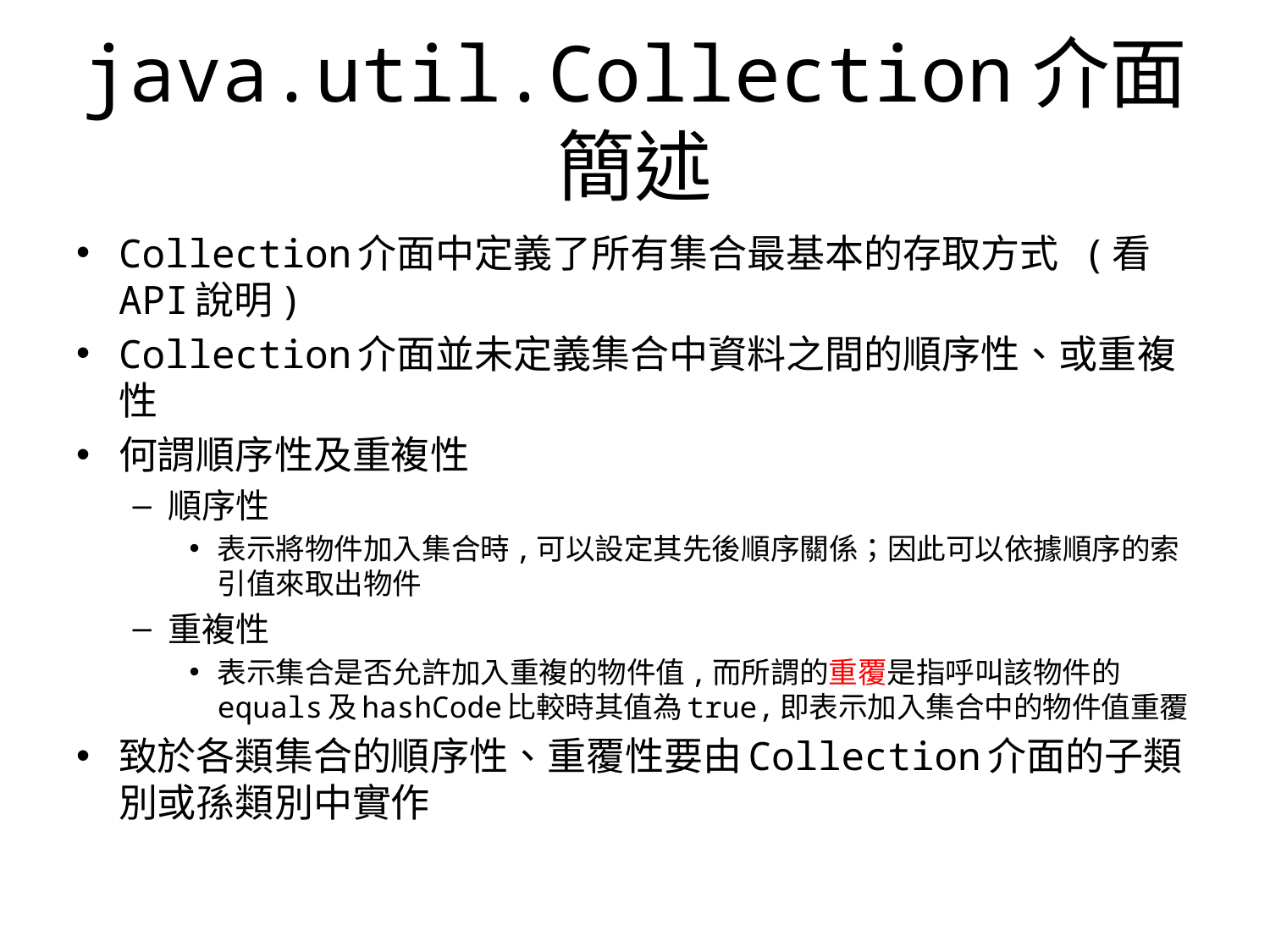

# java.util.Collection介面簡述
Collection介面中定義了所有集合最基本的存取方式  (看API說明)
Collection介面並未定義集合中資料之間的順序性、或重複性
何謂順序性及重複性
順序性
表示將物件加入集合時,可以設定其先後順序關係；因此可以依據順序的索引值來取出物件
重複性
表示集合是否允許加入重複的物件值,而所謂的重覆是指呼叫該物件的equals及hashCode比較時其值為true,即表示加入集合中的物件值重覆
致於各類集合的順序性、重覆性要由Collection介面的子類別或孫類別中實作